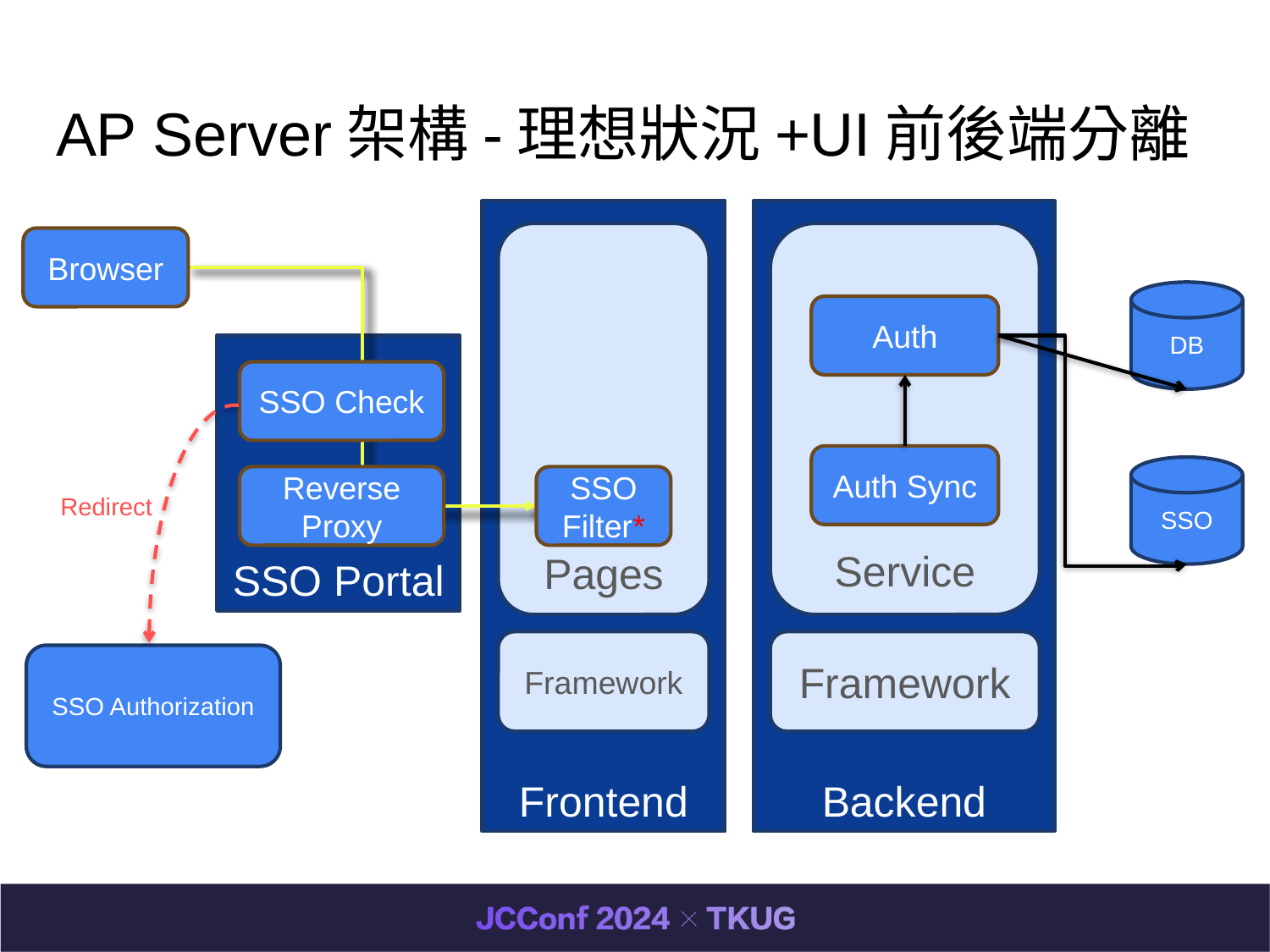

# AP Server架構-理想狀況+UI前後端分離
Frontend
Backend
Pages
Service
Browser
DB
Auth
SSO Portal
SSO Check

Auth Sync
SSO
SSO Filter*
Reverse
Proxy
Redirect
Framework
Framework
SSO Authorization